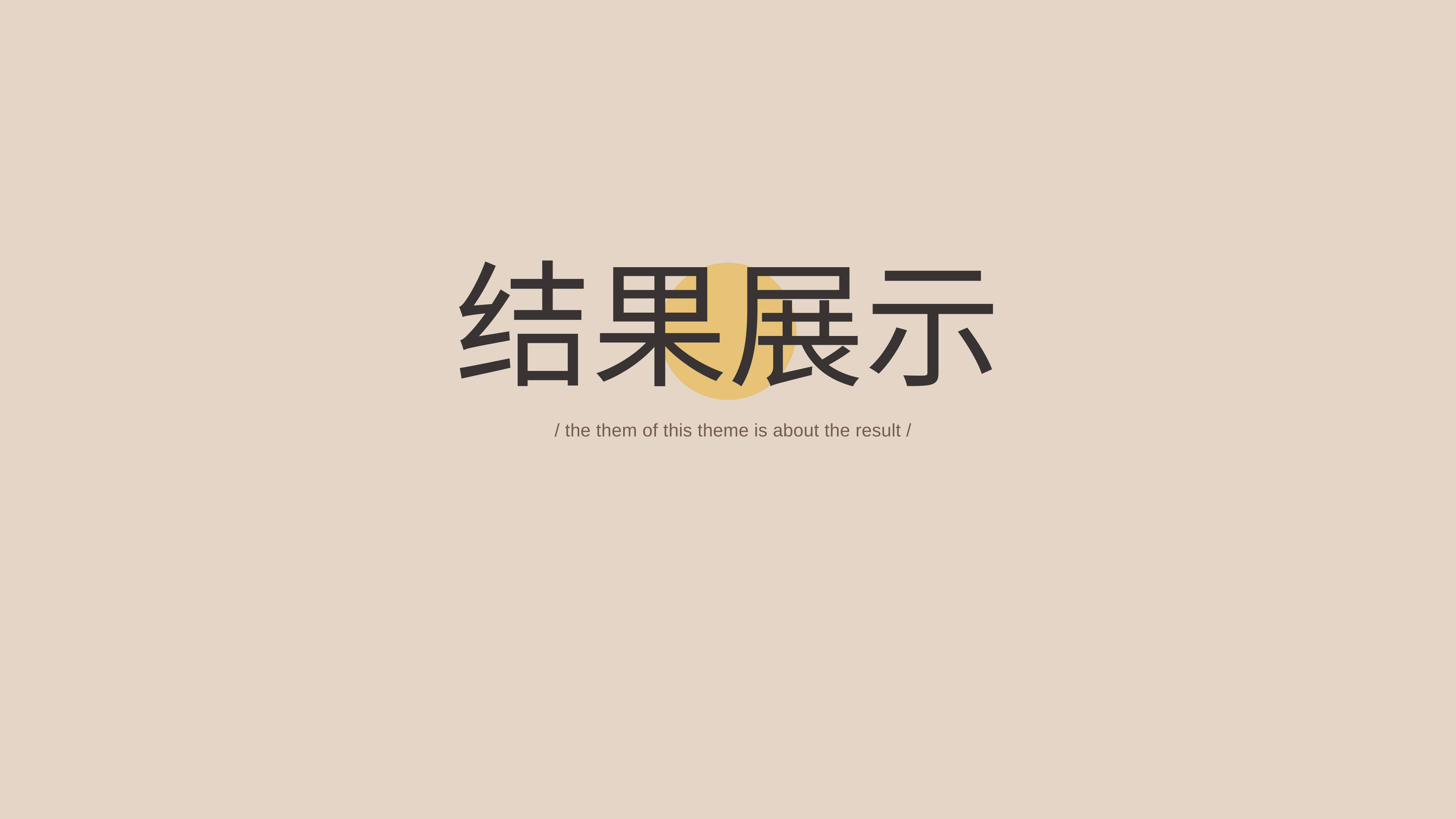

结果展示

/ the them of this theme is about the result /